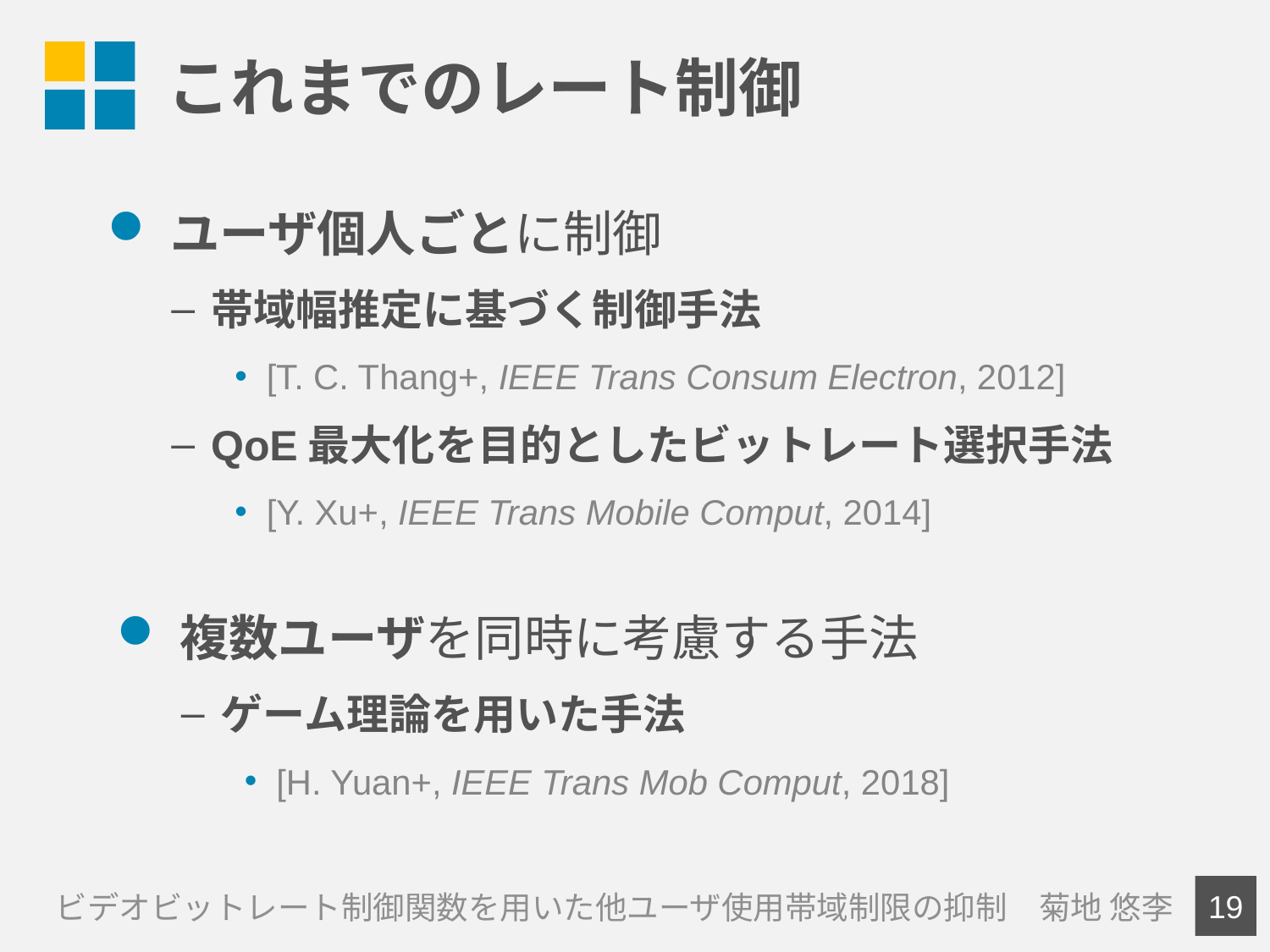

# これまでのレート制御
ユーザ個人ごとに制御
帯域幅推定に基づく制御手法
[T. C. Thang+, IEEE Trans Consum Electron, 2012]
QoE最大化を目的としたビットレート選択手法
[Y. Xu+, IEEE Trans Mobile Comput, 2014]

複数ユーザを同時に考慮する手法
ゲーム理論を用いた手法
[H. Yuan+, IEEE Trans Mob Comput, 2018]
19
ビデオビットレート制御関数を用いた他ユーザ使用帯域制限の抑制　菊地 悠李